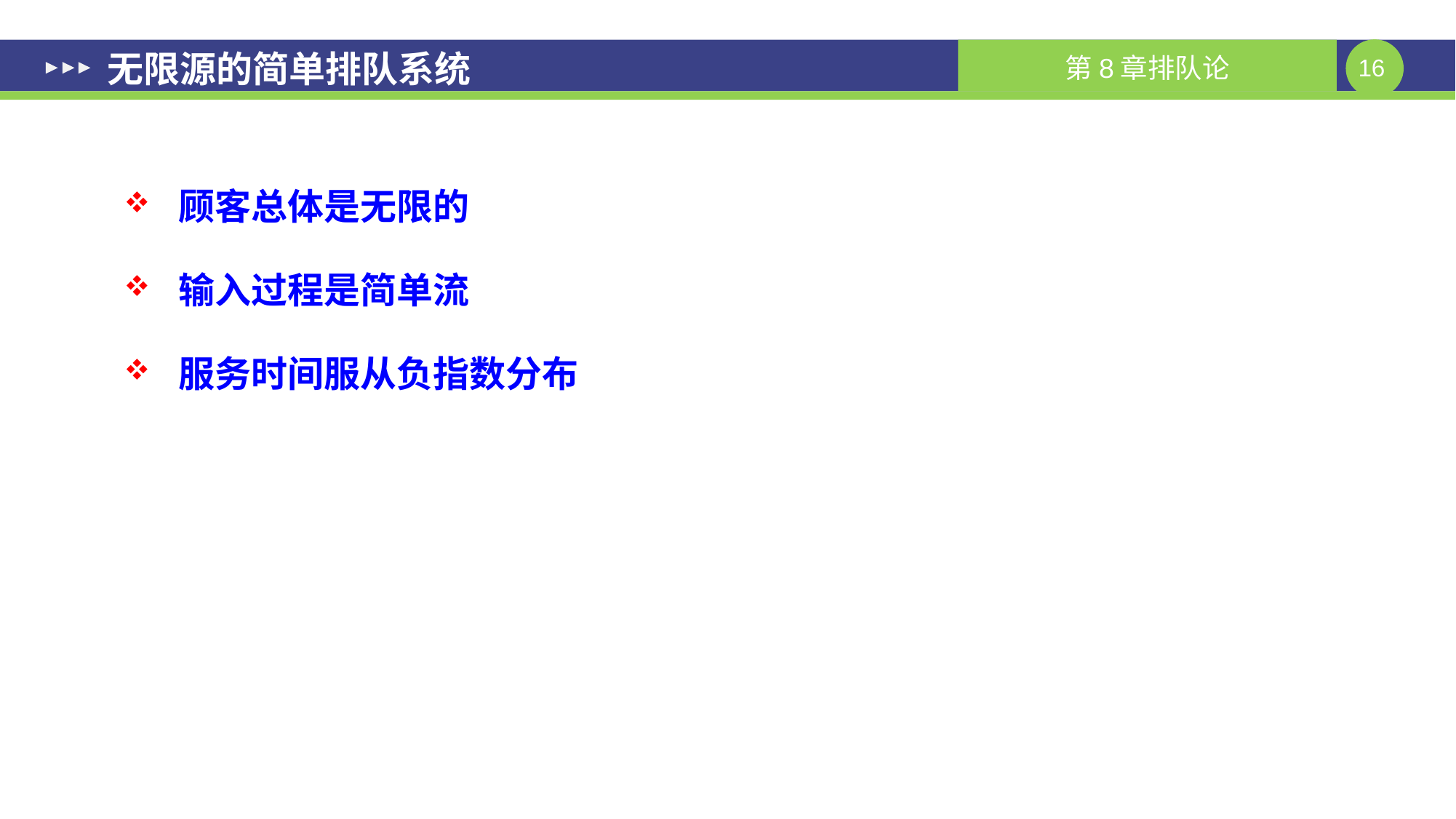

# 无限源的简单排队系统
顾客总体是无限的
输入过程是简单流
服务时间服从负指数分布